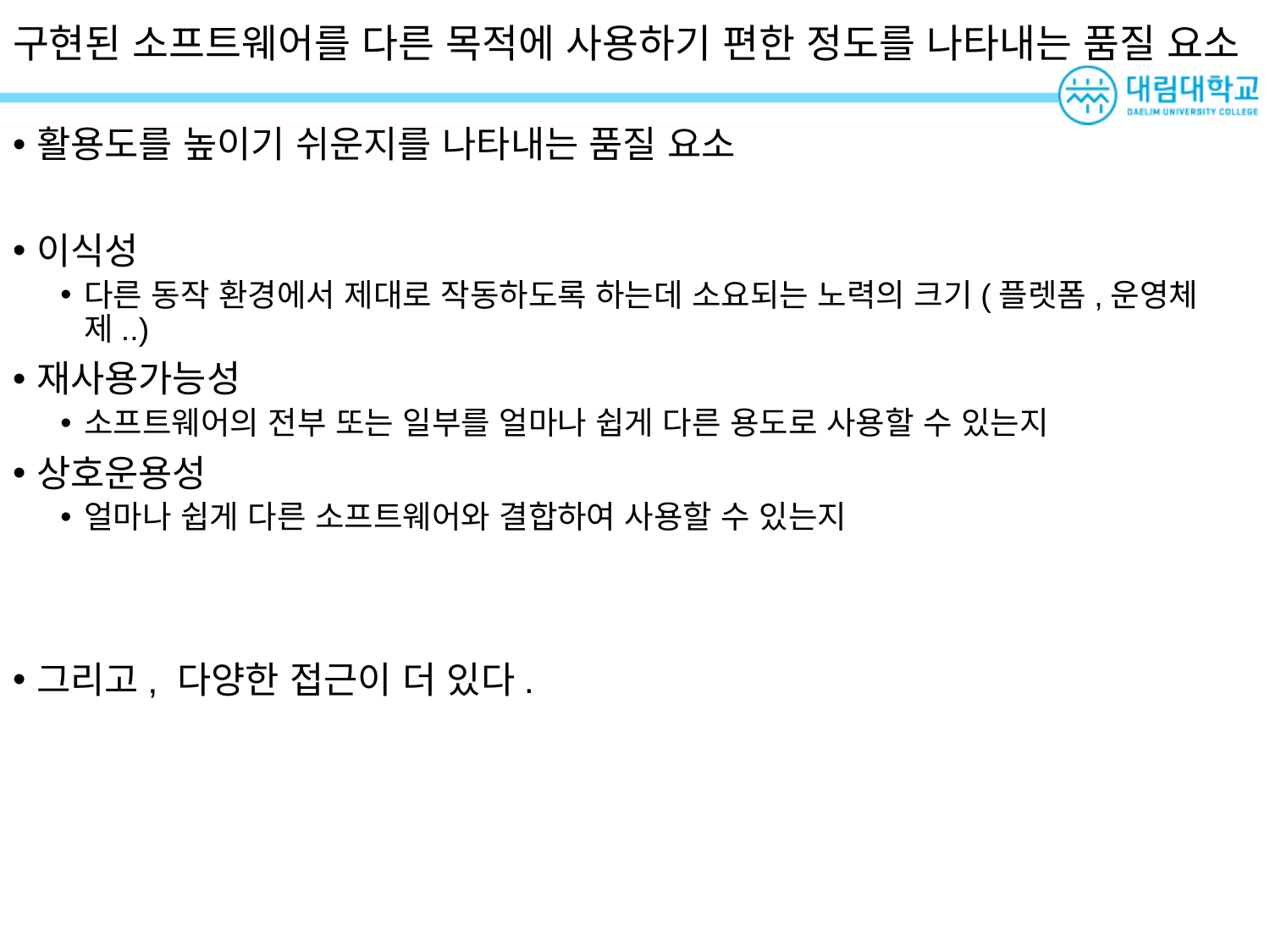

# 구현된 소프트웨어를 다른 목적에 사용하기 편한 정도를 나타내는 품질 요소
활용도를 높이기 쉬운지를 나타내는 품질 요소

이식성
다른 동작 환경에서 제대로 작동하도록 하는데 소요되는 노력의 크기(플렛폼,운영체제..)
재사용가능성
소프트웨어의 전부 또는 일부를 얼마나 쉽게 다른 용도로 사용할 수 있는지
상호운용성
얼마나 쉽게 다른 소프트웨어와 결합하여 사용할 수 있는지

그리고, 다양한 접근이 더 있다.